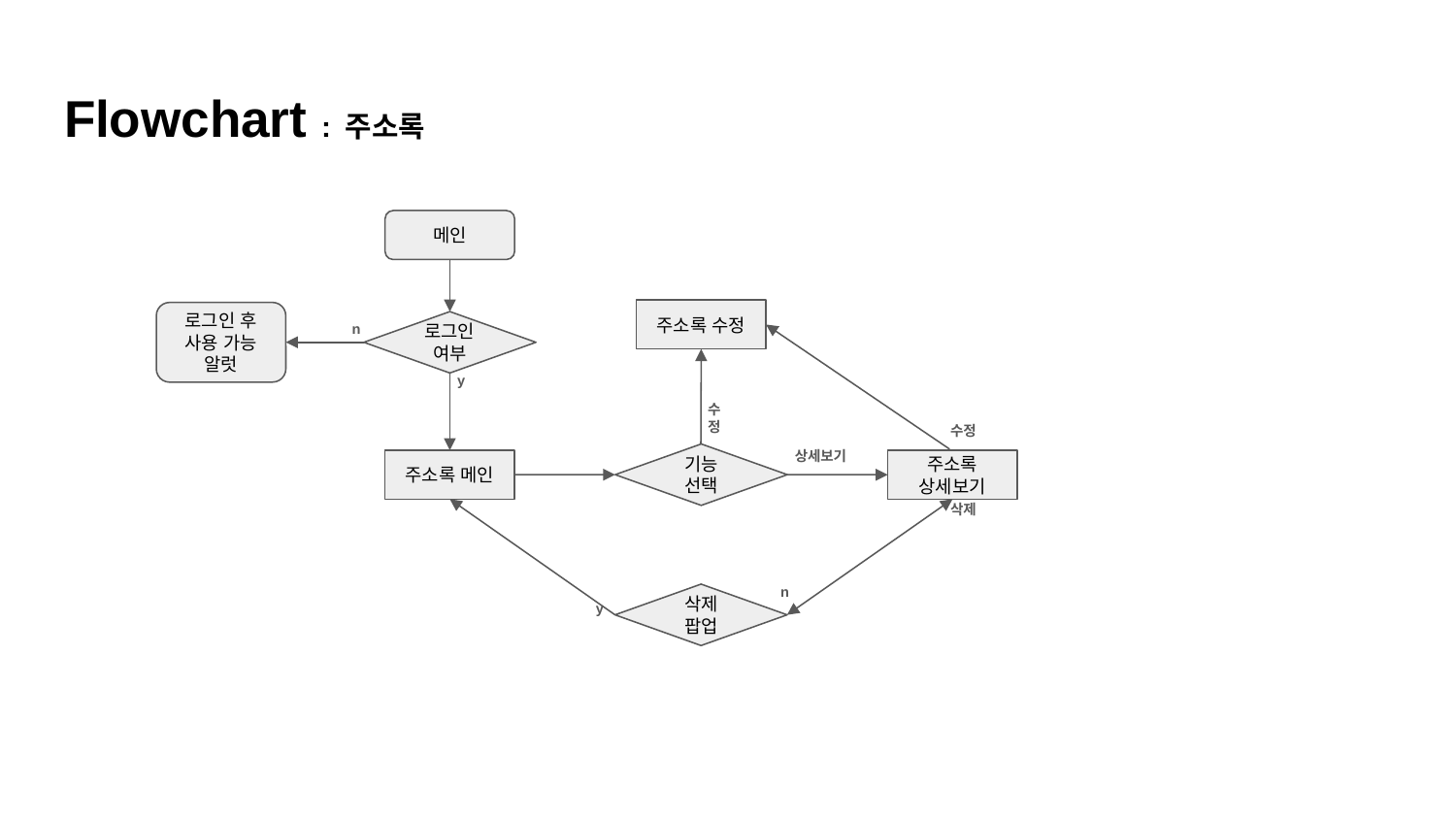

# Flowchart : 주소록
메인
주소록 수정
로그인 후 사용 가능 알럿
로그인여부
n
y
수정
수정
상세보기
기능 선택
주소록 메인
주소록 상세보기
삭제
n
삭제
팝업
y